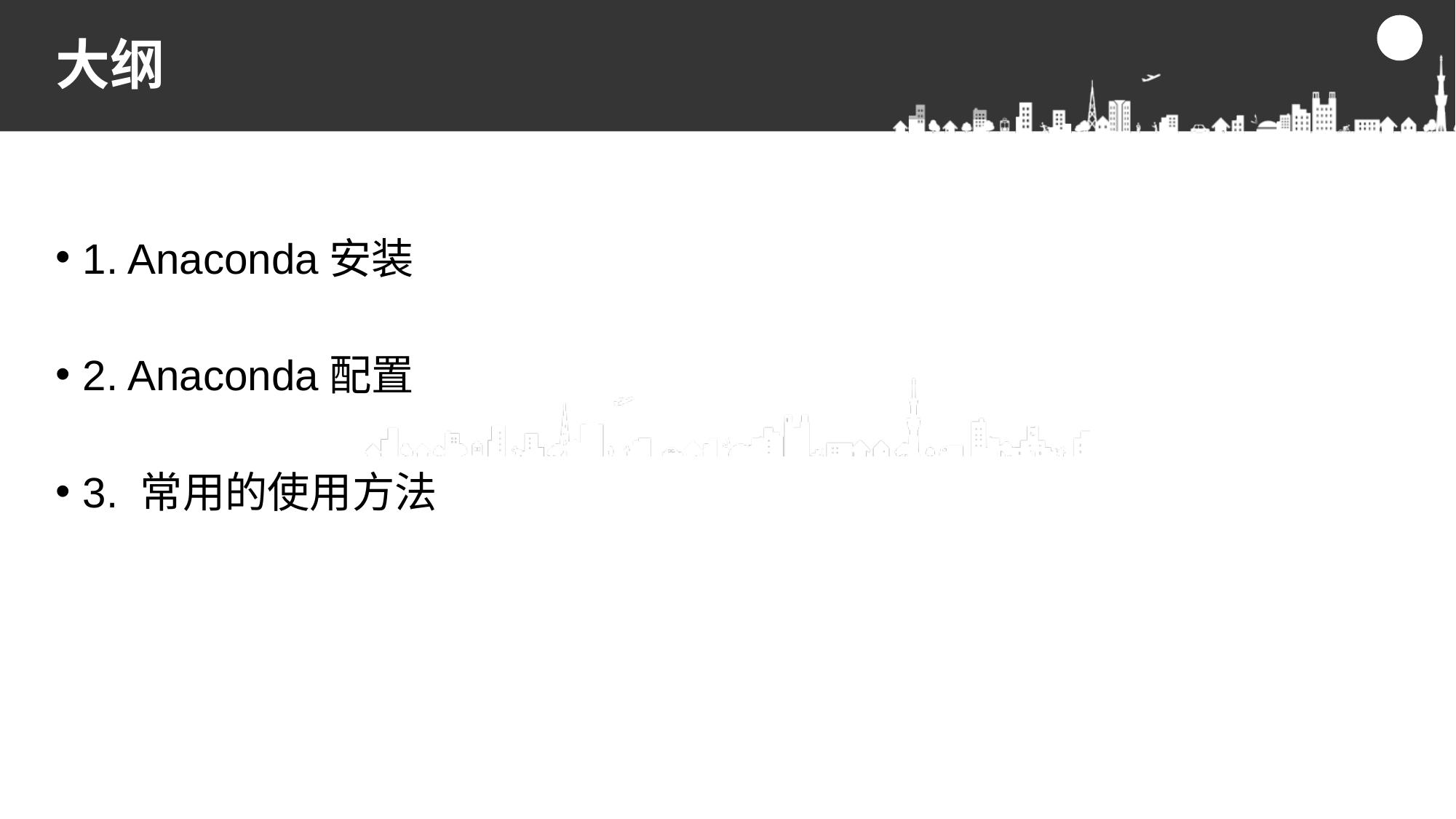

# 大纲
2
1. Anaconda安装
2. Anaconda配置
3. 常用的使用方法